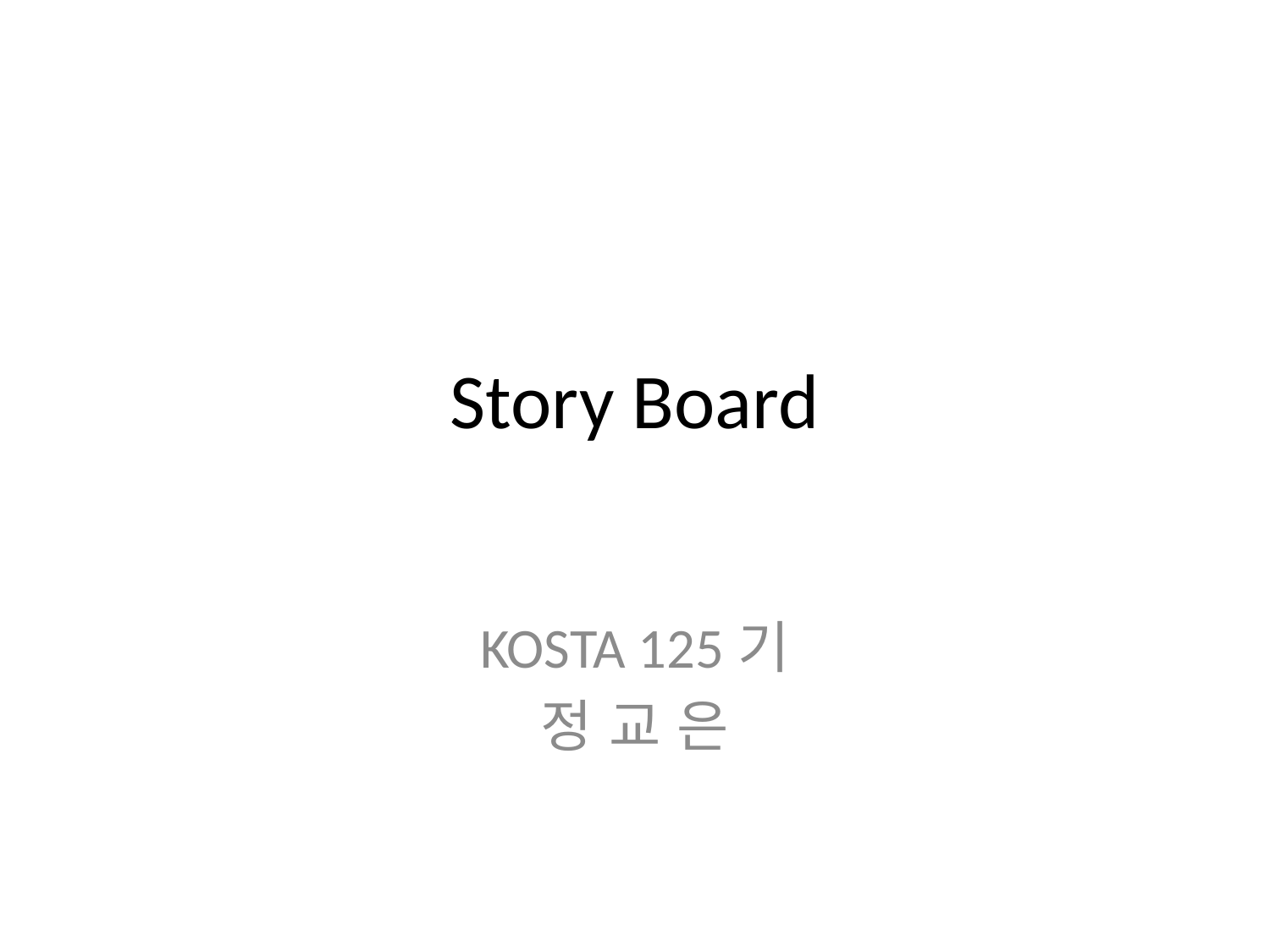

# Story Board
KOSTA 125기
정 교 은